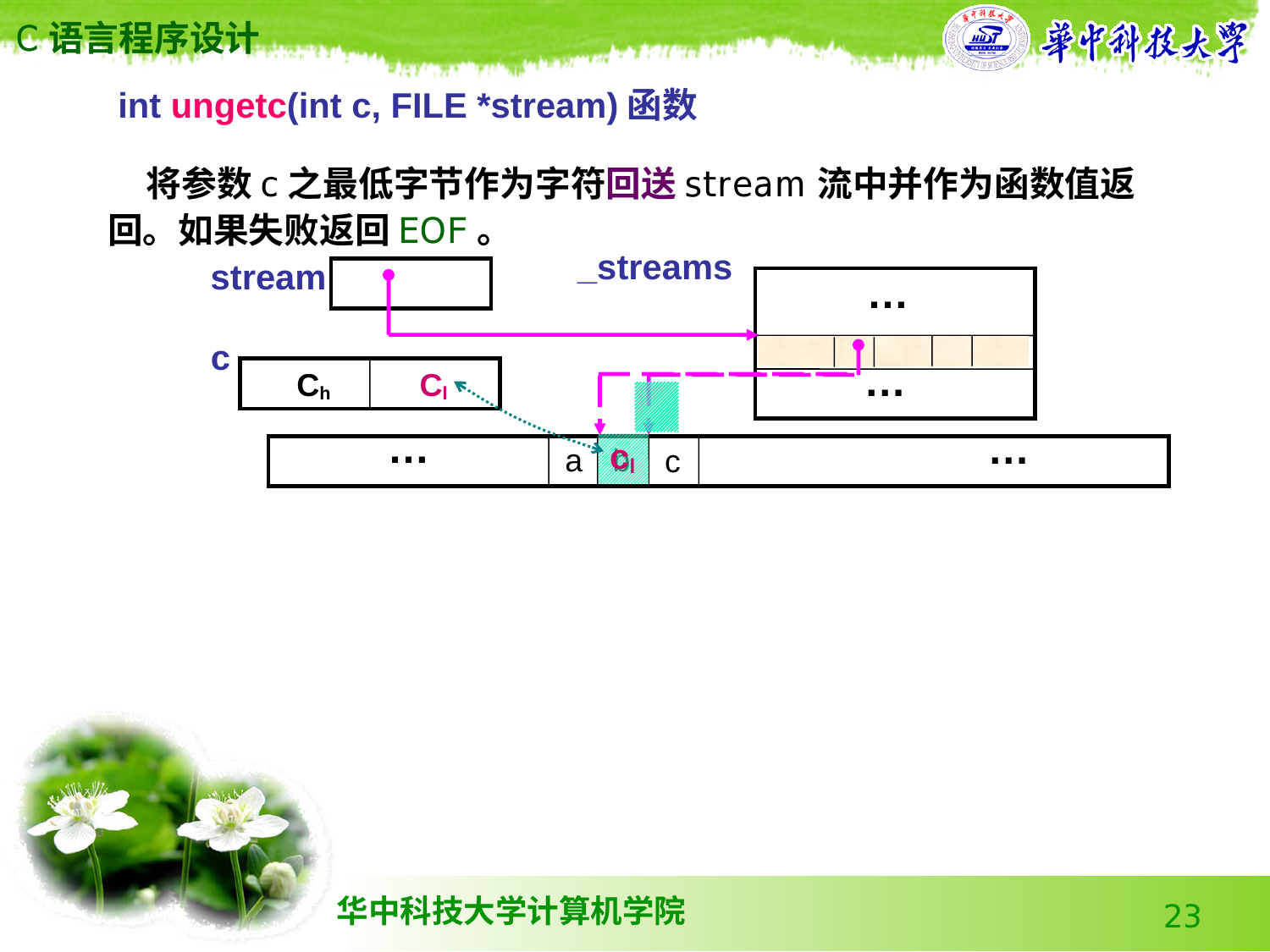

int ungetc(int c, FILE *stream)函数
     将参数c之最低字节作为字符回送stream流中并作为函数值返回。如果失败返回EOF。
_streams
…

…

stream

c

     Ch          Cl

…
…
b
a

c

cl

23